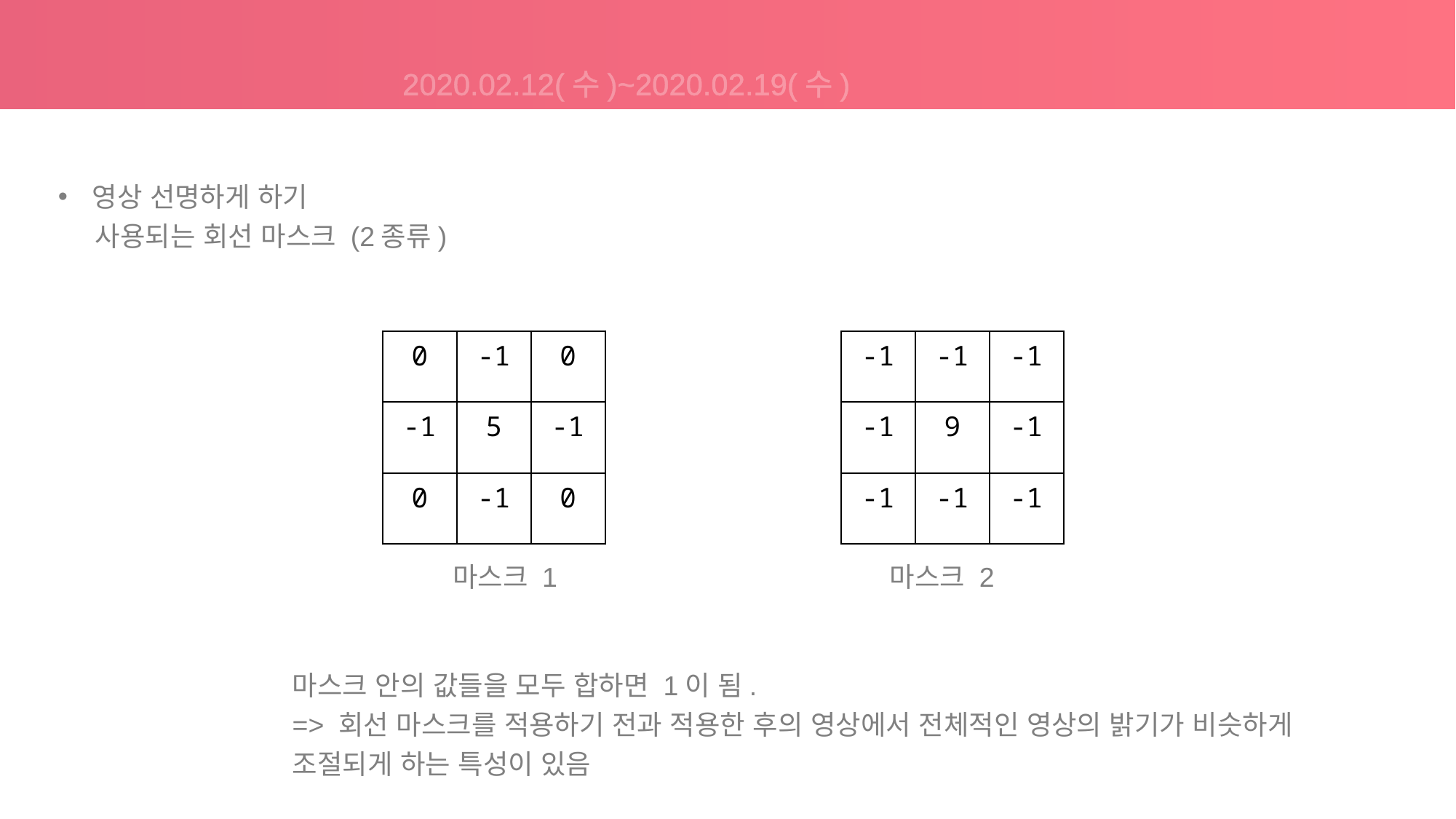

2020.02.12(수)~2020.02.19(수)
영상 선명하게 하기
    사용되는 회선 마스크 (2종류)
| 0 | -1 | 0 |
| --- | --- | --- |
| -1 | 5 | -1 |
| 0 | -1 | 0 |
| -1 | -1 | -1 |
| --- | --- | --- |
| -1 | 9 | -1 |
| -1 | -1 | -1 |
마스크 1
마스크 2
마스크 안의 값들을 모두 합하면 1이 됨.
=> 회선 마스크를 적용하기 전과 적용한 후의 영상에서 전체적인 영상의 밝기가 비슷하게 조절되게 하는 특성이 있음